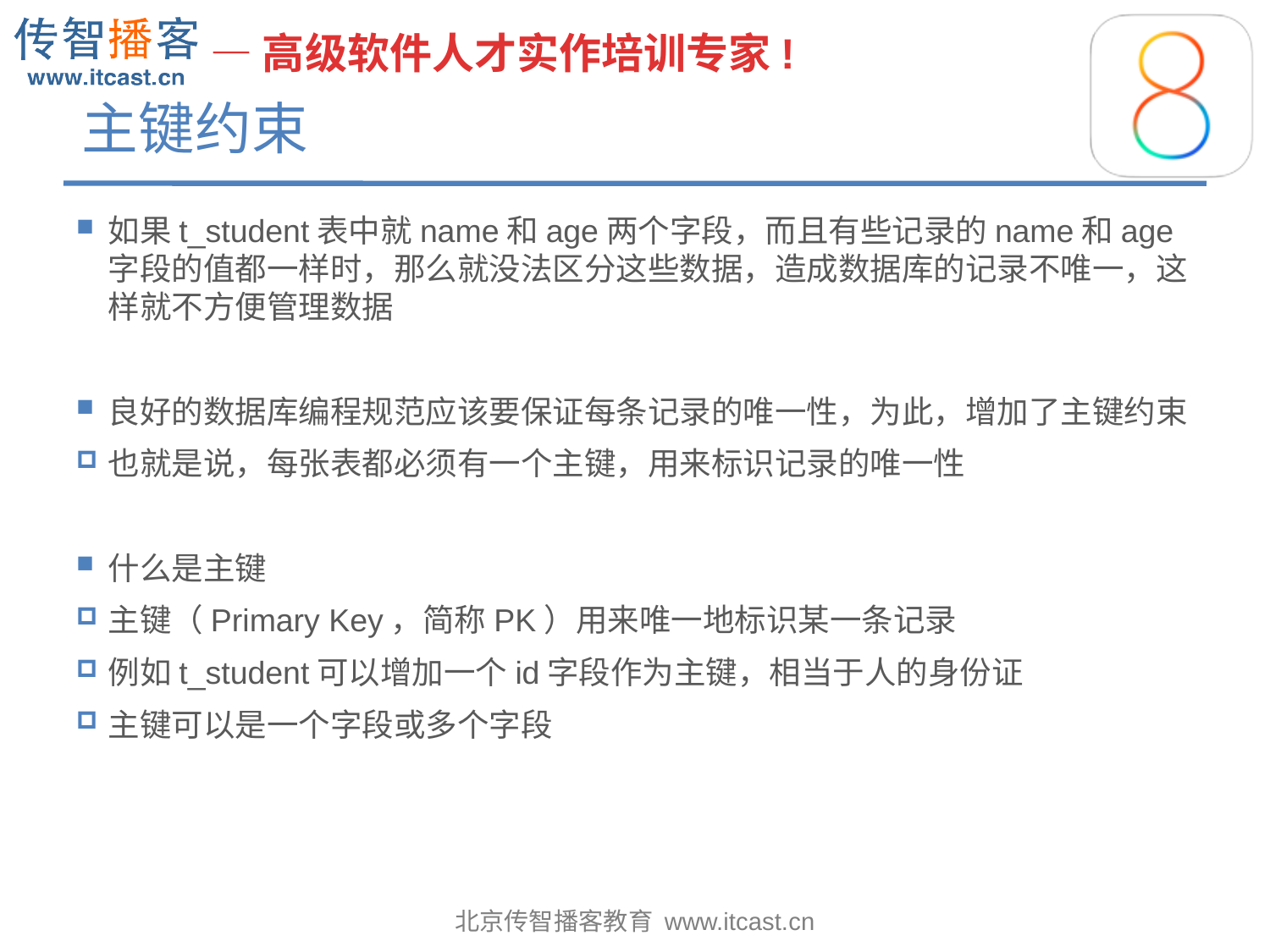

# 主键约束
如果t_student表中就name和age两个字段，而且有些记录的name和age字段的值都一样时，那么就没法区分这些数据，造成数据库的记录不唯一，这样就不方便管理数据

良好的数据库编程规范应该要保证每条记录的唯一性，为此，增加了主键约束
也就是说，每张表都必须有一个主键，用来标识记录的唯一性

什么是主键
主键（Primary Key，简称PK）用来唯一地标识某一条记录
例如t_student可以增加一个id字段作为主键，相当于人的身份证
主键可以是一个字段或多个字段